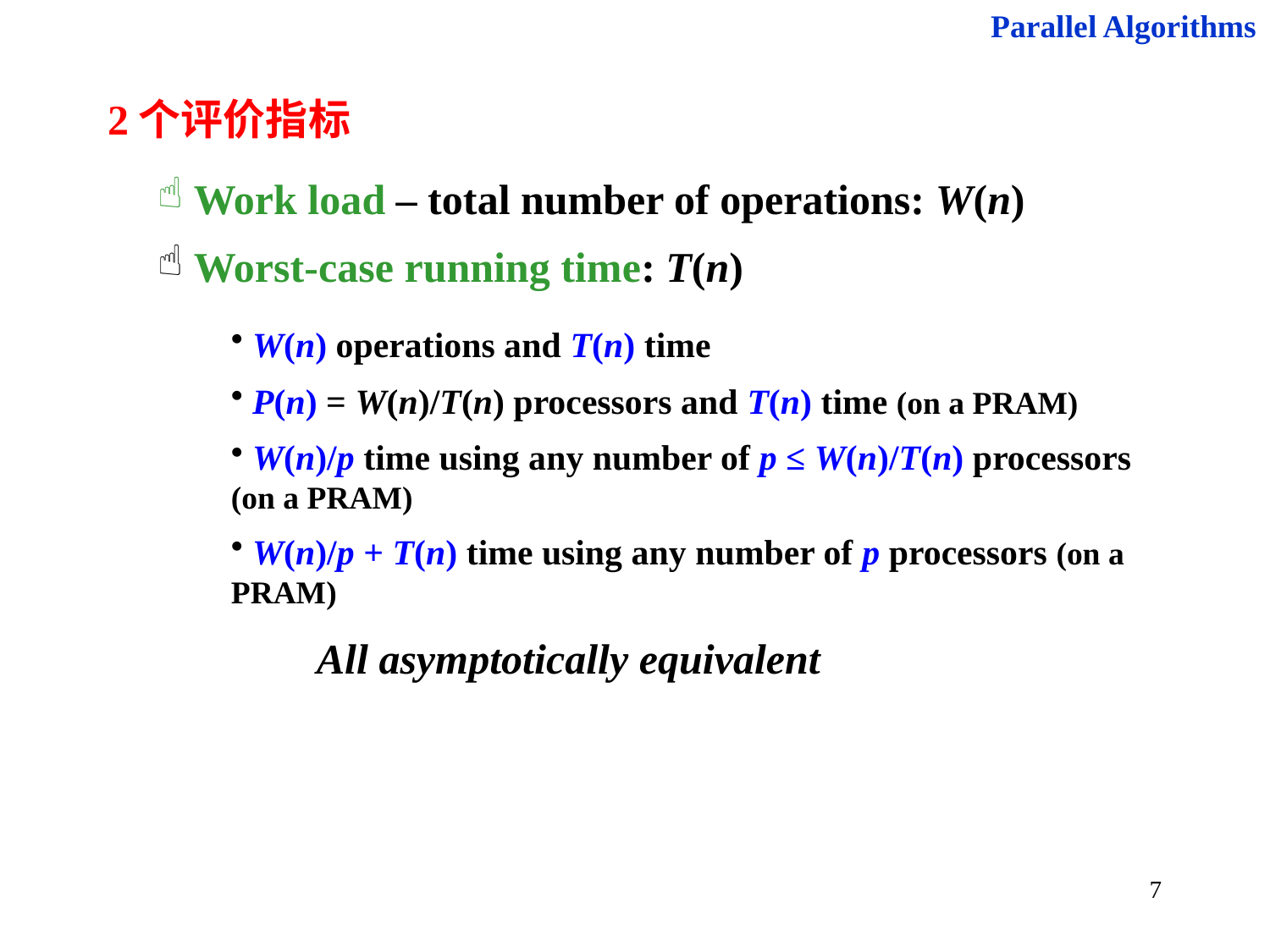

Parallel Algorithms
2个评价指标
 Work load – total number of operations: W(n)
 Worst-case running time: T(n)
 W(n) operations and T(n) time
 P(n) = W(n)/T(n) processors and T(n) time (on a PRAM)
 W(n)/p time using any number of p ≤ W(n)/T(n) processors (on a PRAM)
 W(n)/p + T(n) time using any number of p processors (on a PRAM)
All asymptotically equivalent
7